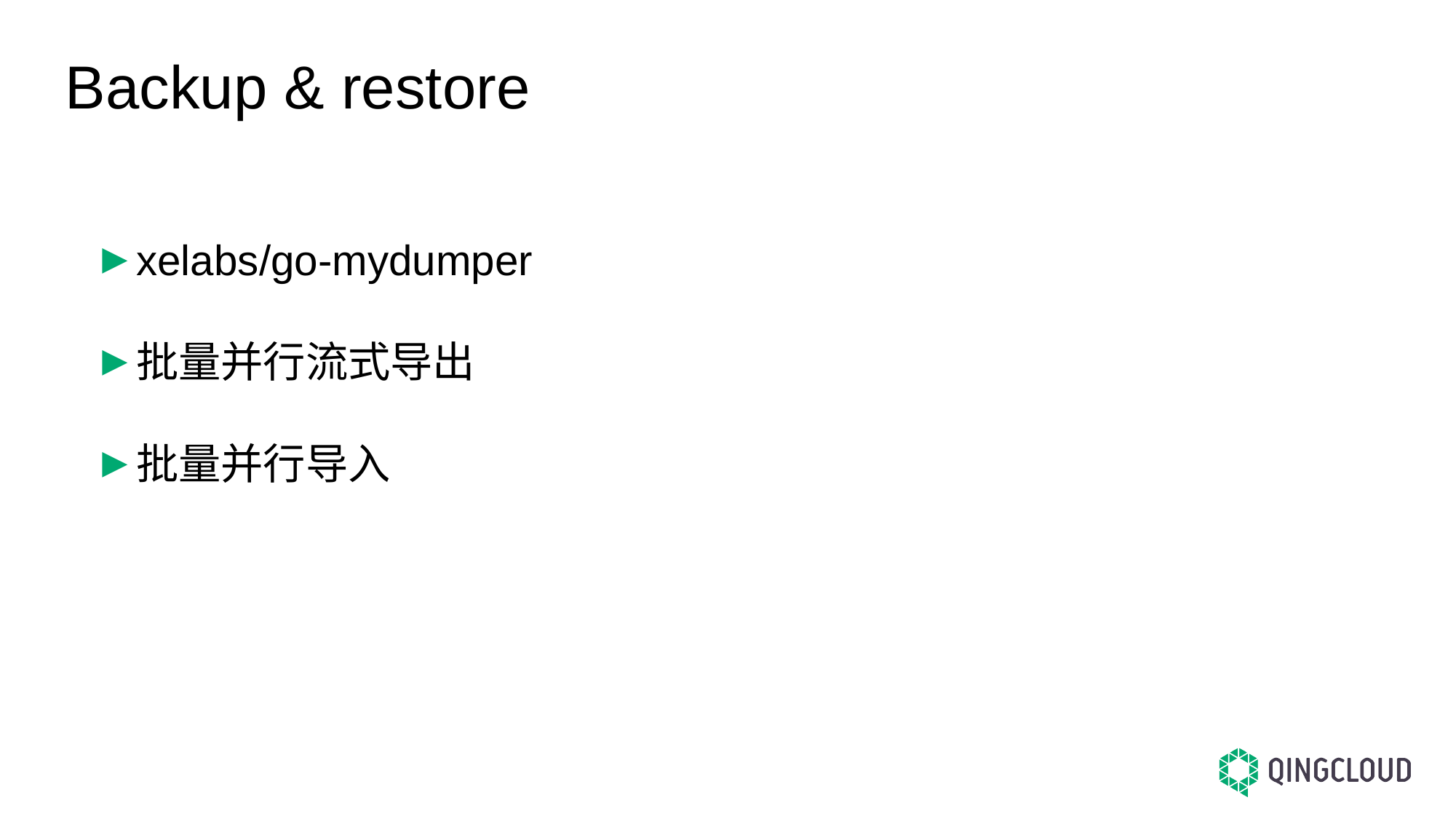

# Backup & restore
xelabs/go-mydumper
批量并行流式导出
批量并行导入